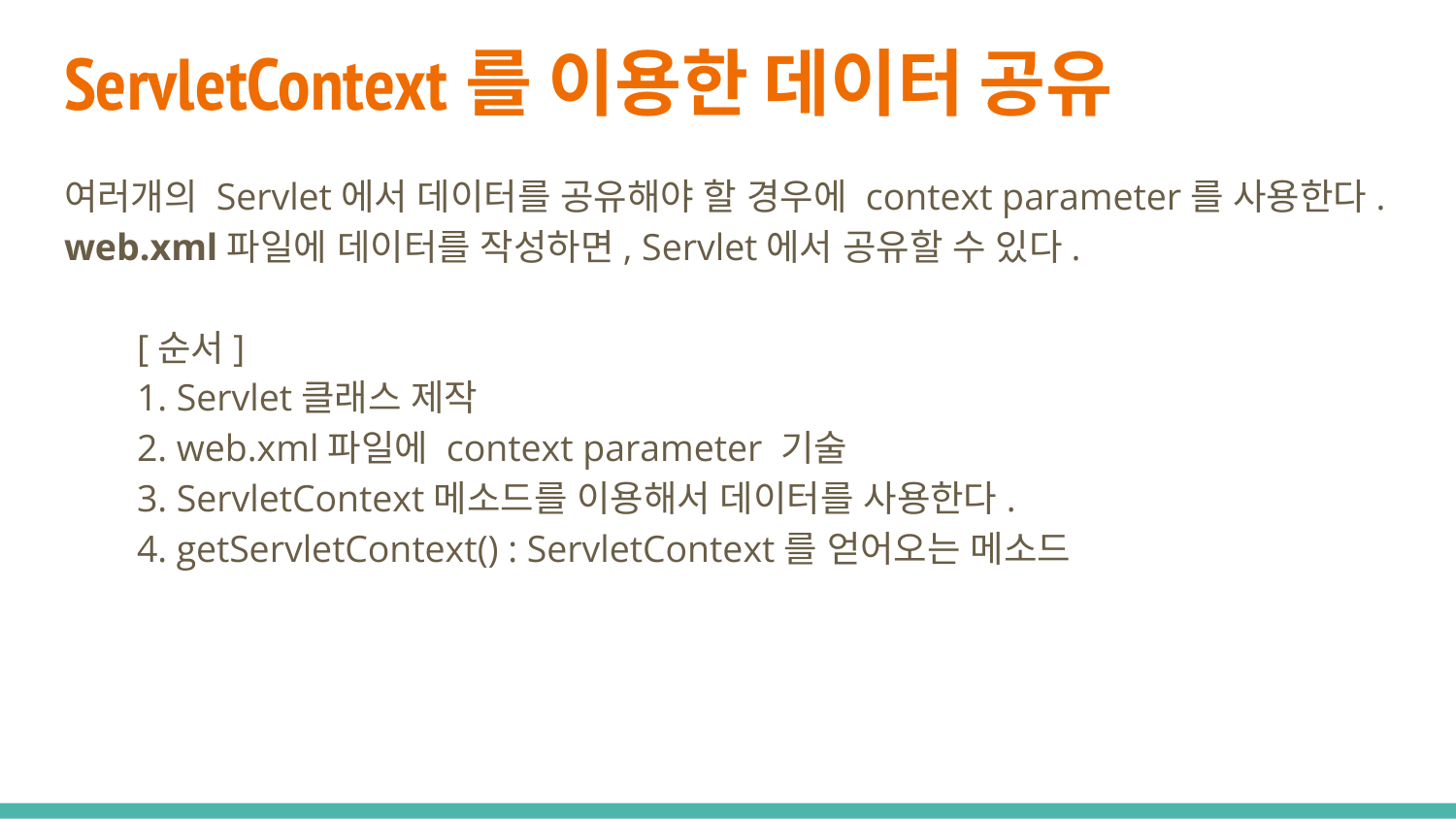

# ServletContext를 이용한 데이터 공유
여러개의 Servlet에서 데이터를 공유해야 할 경우에 context parameter를 사용한다.
web.xml파일에 데이터를 작성하면, Servlet에서 공유할 수 있다.

[순서]
1. Servlet클래스 제작
2. web.xml파일에 context parameter 기술
3. ServletContext메소드를 이용해서 데이터를 사용한다.
4. getServletContext() : ServletContext를 얻어오는 메소드